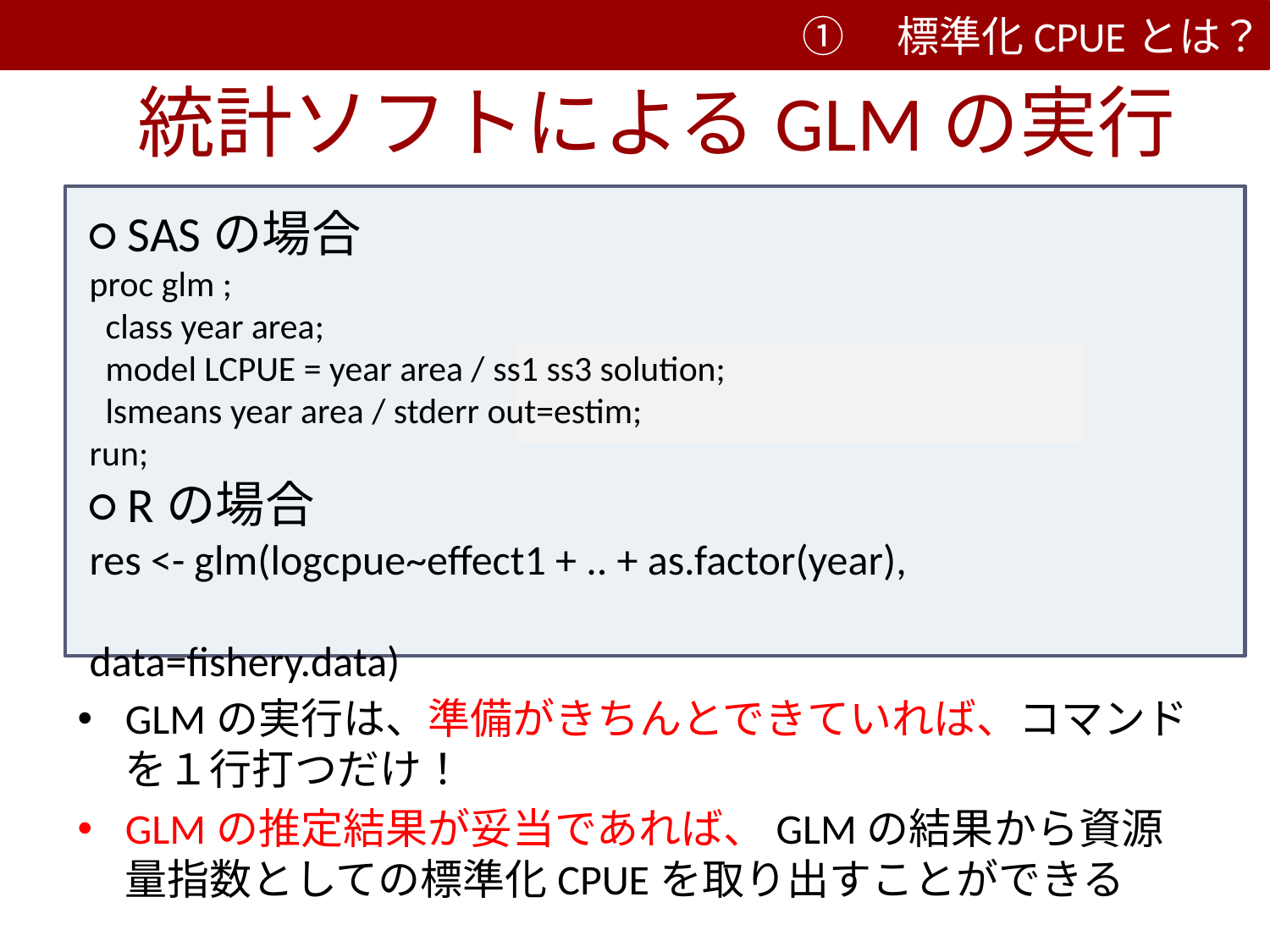

①　標準化CPUEとは？
② 標準化CPUEの推定
② 標準化CPUEの推定
# 統計ソフトによるGLMの実行

○ SASの場合
proc glm ;
  class year area;
  model LCPUE = year area / ss1 ss3 solution;
  lsmeans year area / stderr out=estim;
run;
○ Rの場合
res <- glm(logcpue~effect1 + .. + as.factor(year),
                                                            　　　　    data=fishery.data)
GLMの実行は、準備がきちんとできていれば、コマンドを１行打つだけ！
GLMの推定結果が妥当であれば、GLMの結果から資源量指数としての標準化CPUEを取り出すことができる